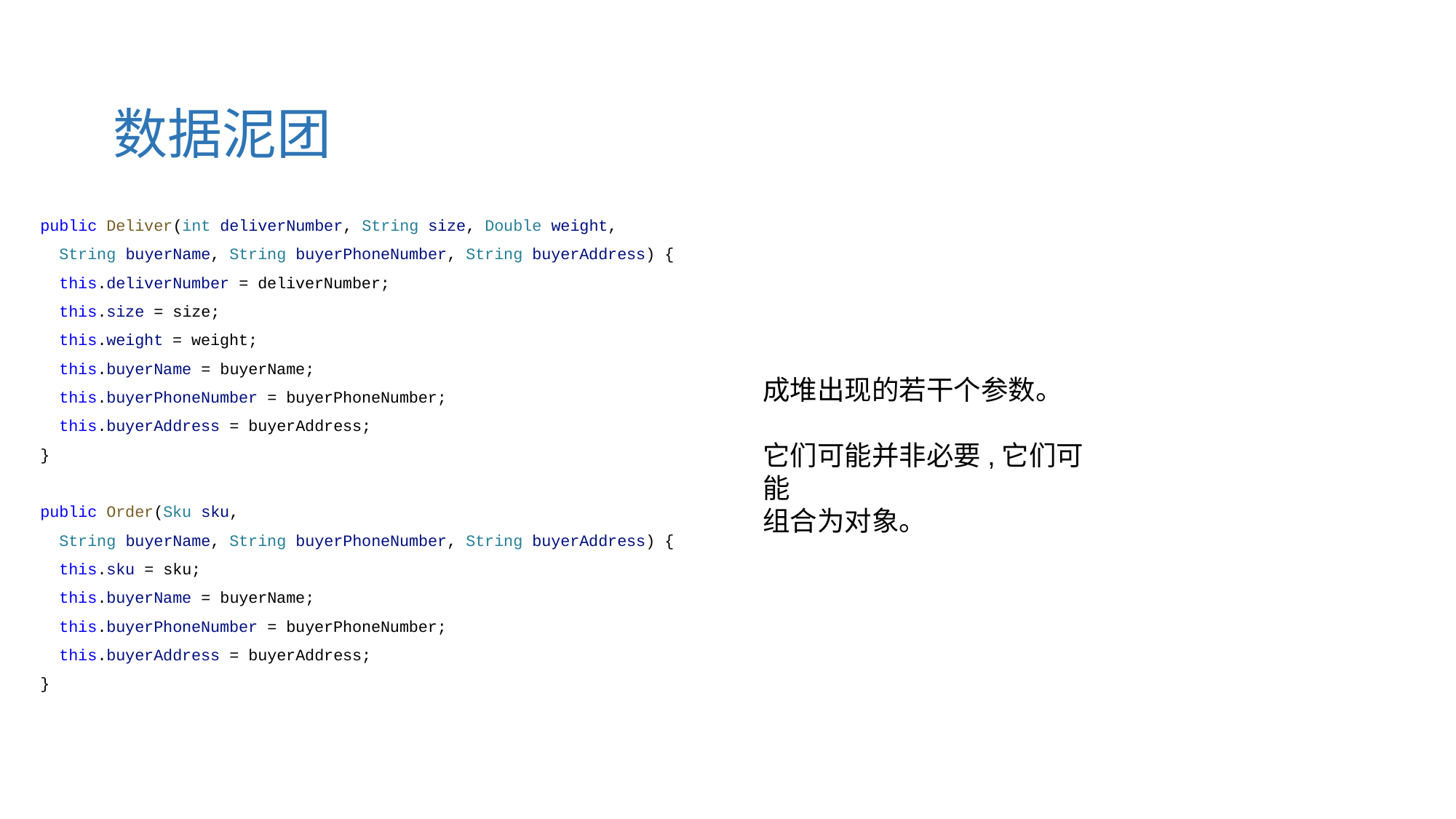

数据泥团
 public Deliver(int deliverNumber, String size, Double weight,
   String buyerName, String buyerPhoneNumber, String buyerAddress) {
   this.deliverNumber = deliverNumber;
   this.size = size;
   this.weight = weight;
   this.buyerName = buyerName;
   this.buyerPhoneNumber = buyerPhoneNumber;
   this.buyerAddress = buyerAddress;
 }

 public Order(Sku sku,
   String buyerName, String buyerPhoneNumber, String buyerAddress) {
   this.sku = sku;
   this.buyerName = buyerName;
   this.buyerPhoneNumber = buyerPhoneNumber;
   this.buyerAddress = buyerAddress;
 }
成堆出现的若干个参数。

它们可能并非必要,它们可能
组合为对象。